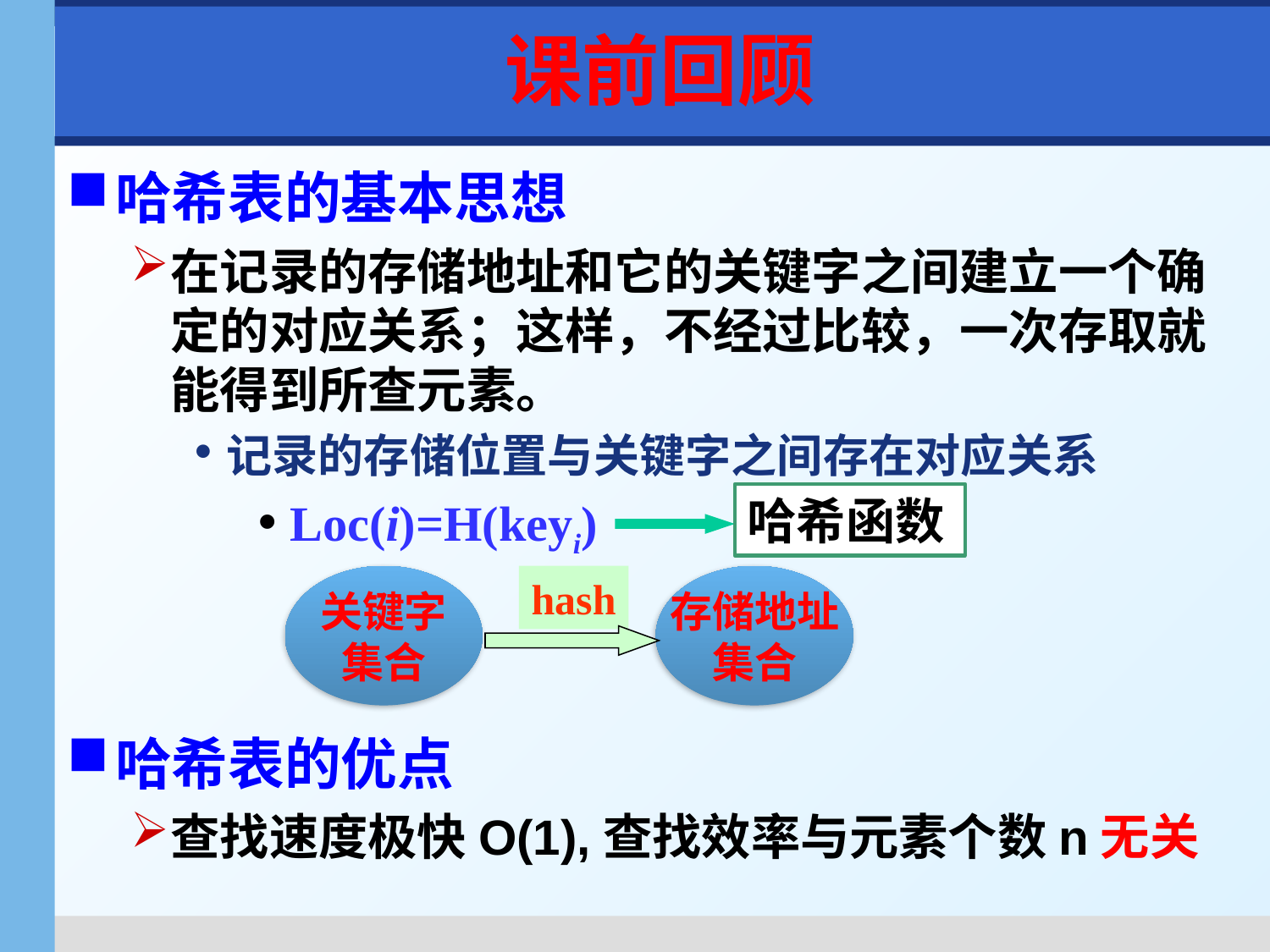

课前回顾
哈希表的基本思想
在记录的存储地址和它的关键字之间建立一个确定的对应关系；这样，不经过比较，一次存取就能得到所查元素。
记录的存储位置与关键字之间存在对应关系
Loc(i)=H(keyi)

哈希表的优点
查找速度极快O(1),查找效率与元素个数n无关

哈希函数

关键字
集合
hash
存储地址
集合